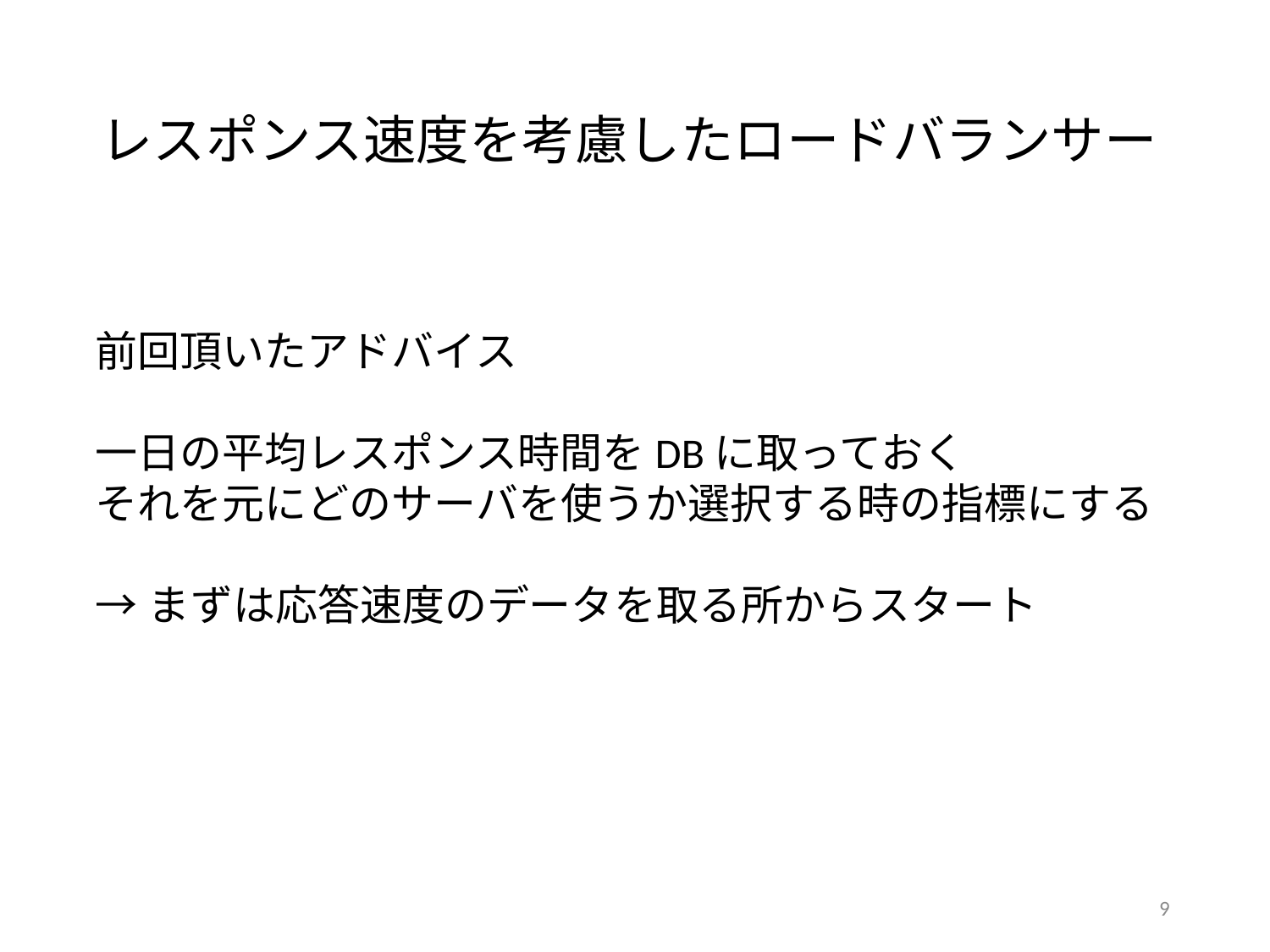

# レスポンス速度を考慮したロードバランサー
前回頂いたアドバイス

一日の平均レスポンス時間をDBに取っておく
それを元にどのサーバを使うか選択する時の指標にする

→まずは応答速度のデータを取る所からスタート
9